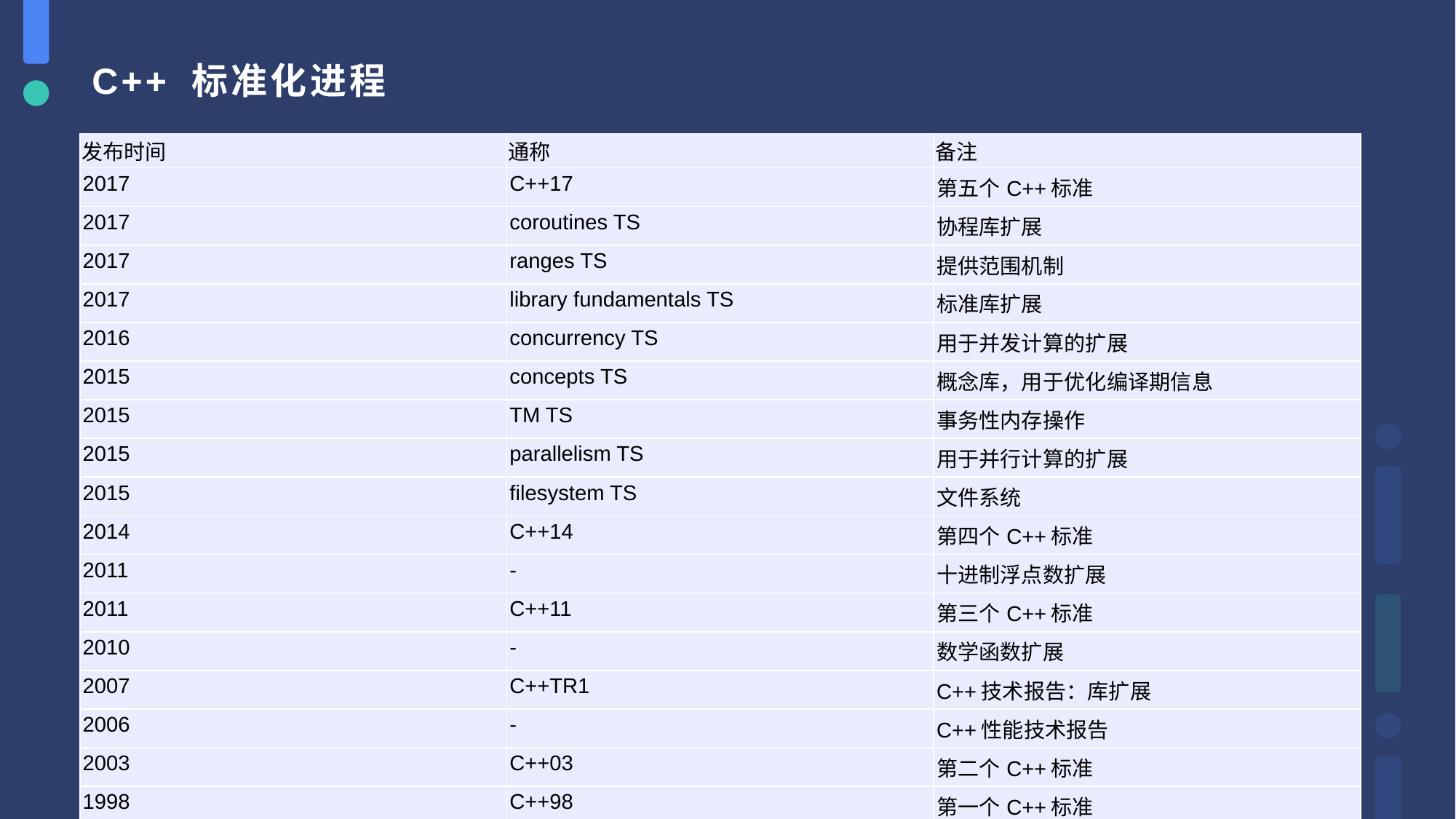

# C++ 标准化进程
| 发布时间 | 通称 | 备注 |
| --- | --- | --- |
| 2017 | C++17 | 第五个C++标准 |
| 2017 | coroutines TS | 协程库扩展 |
| 2017 | ranges TS | 提供范围机制 |
| 2017 | library fundamentals TS | 标准库扩展 |
| 2016 | concurrency TS | 用于并发计算的扩展 |
| 2015 | concepts TS | 概念库，用于优化编译期信息 |
| 2015 | TM TS | 事务性内存操作 |
| 2015 | parallelism TS | 用于并行计算的扩展 |
| 2015 | filesystem TS | 文件系统 |
| 2014 | C++14 | 第四个C++标准 |
| 2011 | - | 十进制浮点数扩展 |
| 2011 | C++11 | 第三个C++标准 |
| 2010 | - | 数学函数扩展 |
| 2007 | C++TR1 | C++技术报告：库扩展 |
| 2006 | - | C++性能技术报告 |
| 2003 | C++03 | 第二个C++标准 |
| 1998 | C++98 | 第一个C++标准 |

12